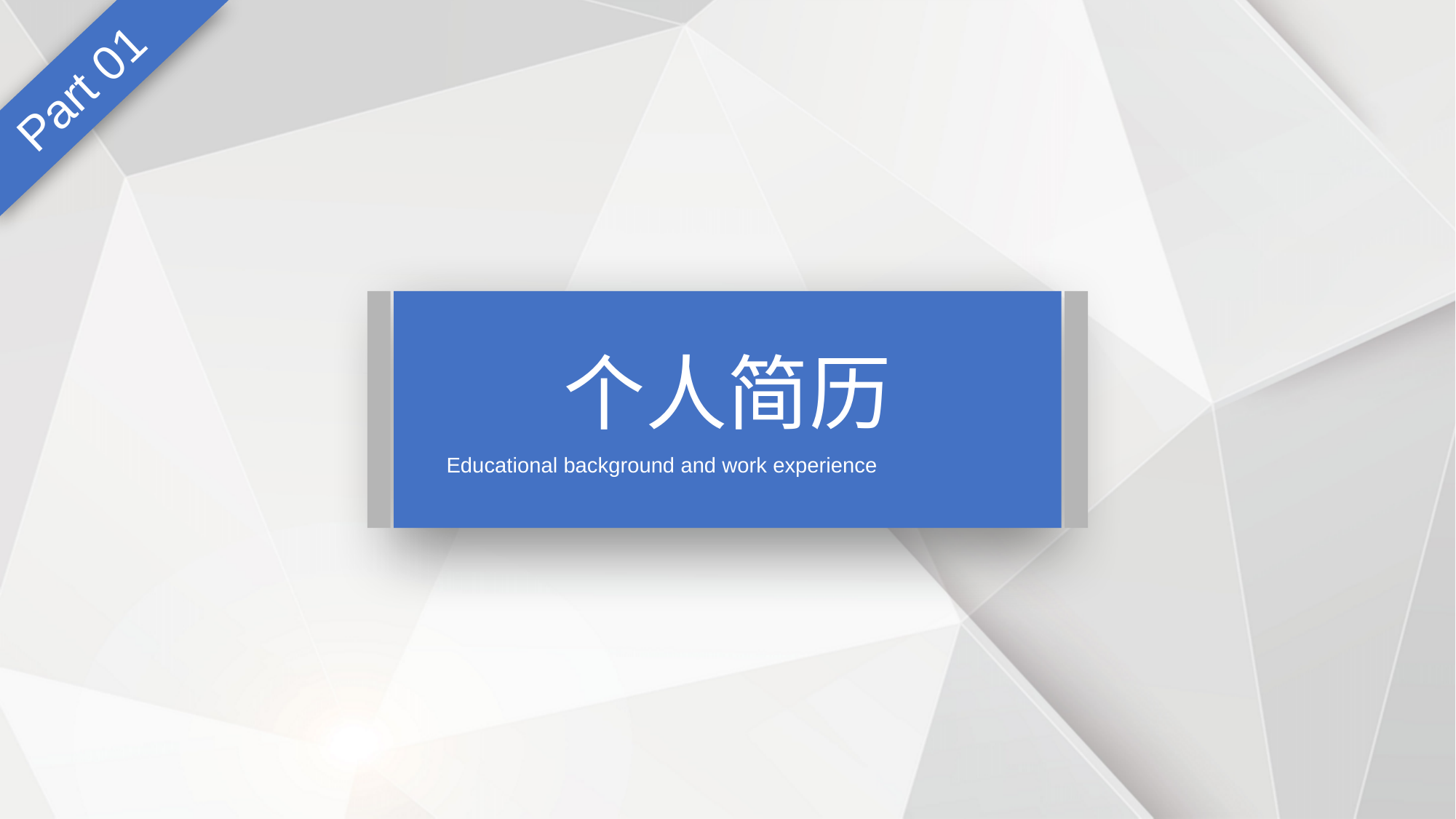

Part 01

个人简历
Educational background and work experience